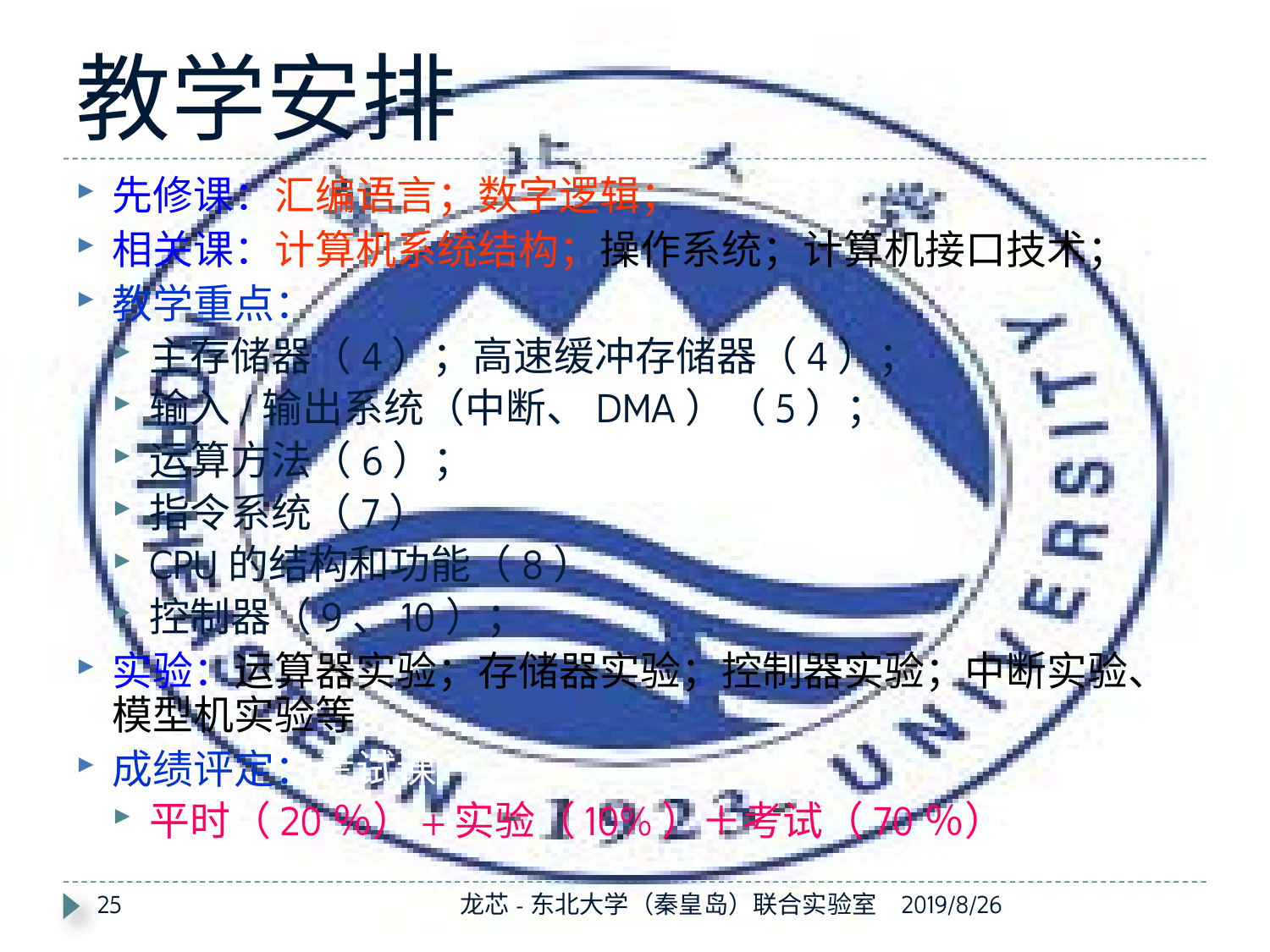

# 教学安排
先修课：汇编语言；数字逻辑；
相关课：计算机系统结构；操作系统；计算机接口技术；
教学重点：
主存储器（4）；高速缓冲存储器（4）；
输入/输出系统（中断、DMA）（5）；
运算方法（6）；
指令系统（7）
CPU的结构和功能（8）
控制器（9、10）；
实验：运算器实验；存储器实验；控制器实验；中断实验、模型机实验等
成绩评定：考试课
平时（20％）+实验（10%）＋考试（70％）
25
龙芯-东北大学（秦皇岛）联合实验室
2019/8/26